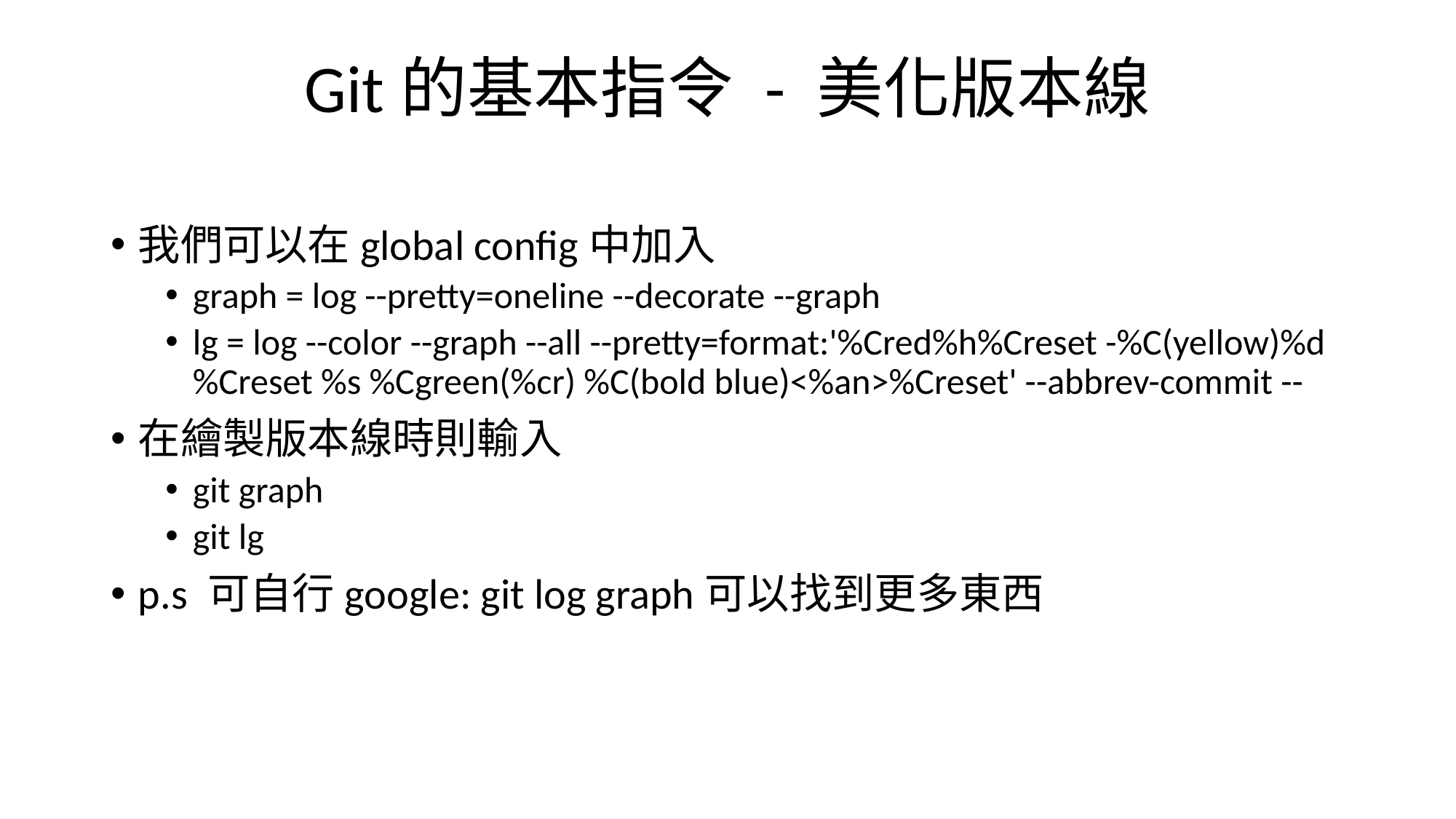

# Git的基本指令 - 美化版本線
我們可以在global config中加入
graph = log --pretty=oneline --decorate --graph
lg = log --color --graph --all --pretty=format:'%Cred%h%Creset -%C(yellow)%d%Creset %s %Cgreen(%cr) %C(bold blue)<%an>%Creset' --abbrev-commit --
在繪製版本線時則輸入
git graph
git lg
p.s 可自行google: git log graph可以找到更多東西